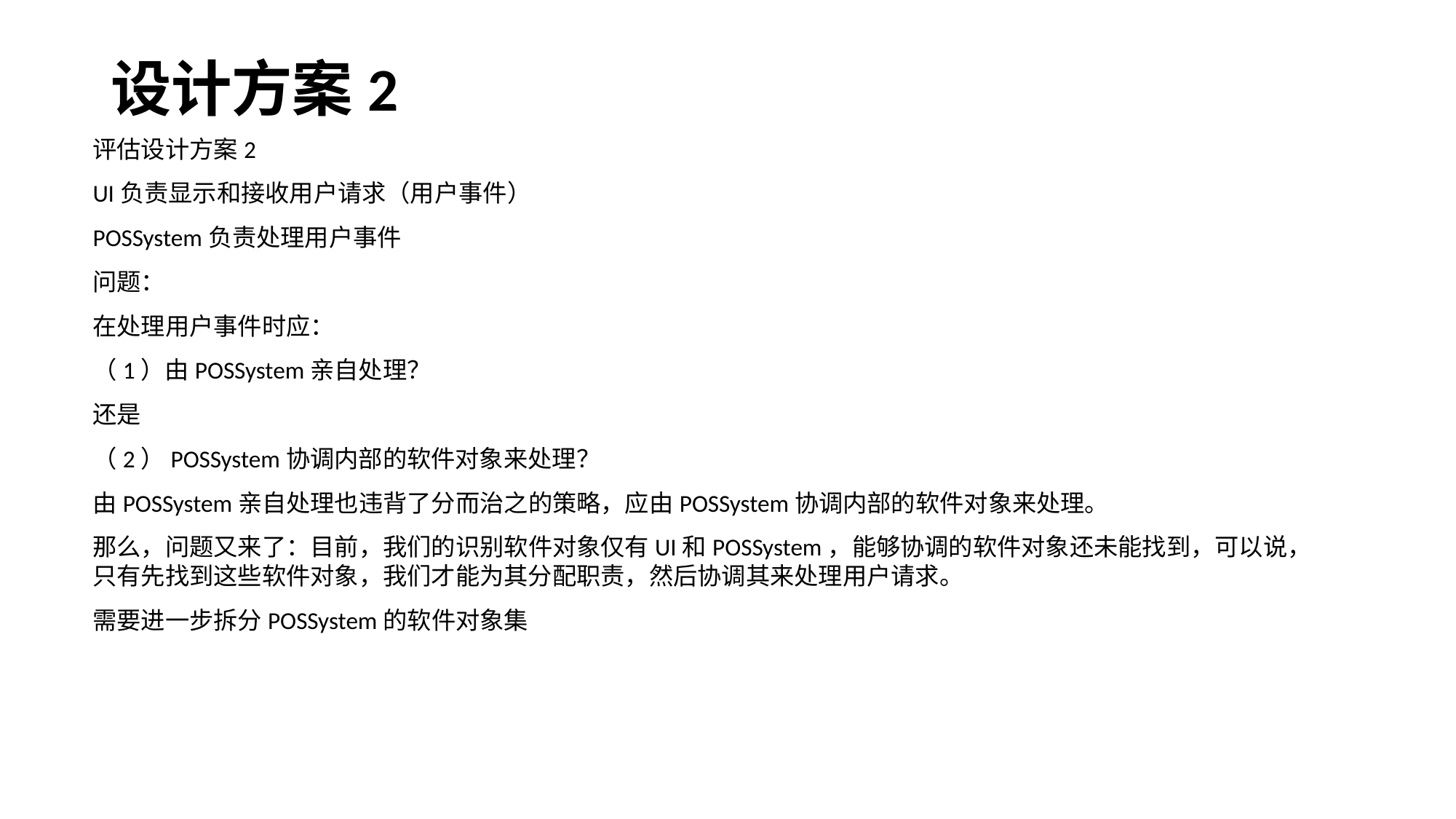

# 设计方案2
评估设计方案2
UI负责显示和接收用户请求（用户事件）
POSSystem负责处理用户事件
问题：
在处理用户事件时应：
（1）由POSSystem亲自处理？
还是
（2）POSSystem协调内部的软件对象来处理？
由POSSystem亲自处理也违背了分而治之的策略，应由POSSystem协调内部的软件对象来处理。
那么，问题又来了：目前，我们的识别软件对象仅有UI和POSSystem，能够协调的软件对象还未能找到，可以说，只有先找到这些软件对象，我们才能为其分配职责，然后协调其来处理用户请求。
需要进一步拆分POSSystem的软件对象集